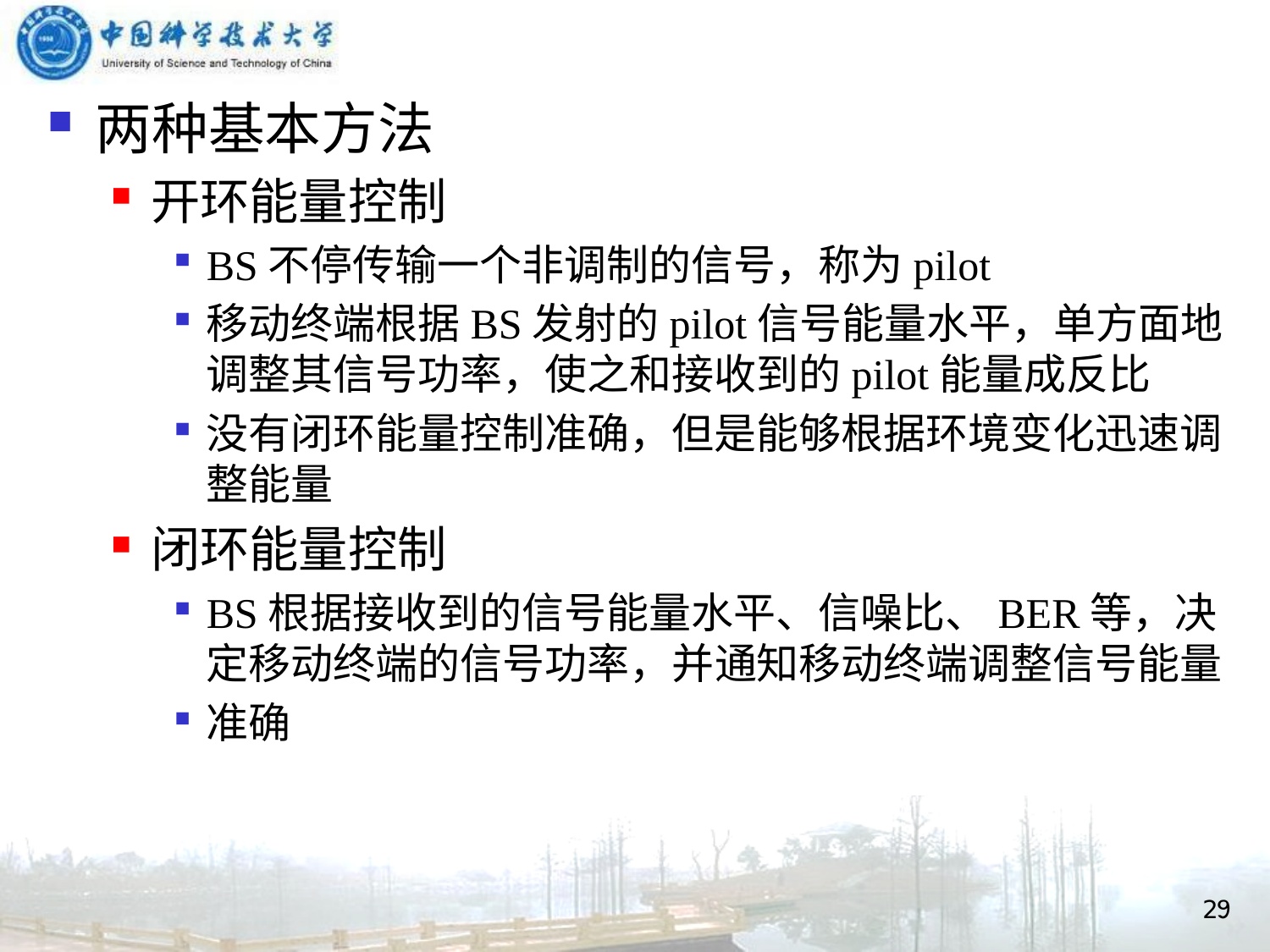

两种基本方法
开环能量控制
BS不停传输一个非调制的信号，称为pilot
移动终端根据BS发射的pilot信号能量水平，单方面地调整其信号功率，使之和接收到的pilot能量成反比
没有闭环能量控制准确，但是能够根据环境变化迅速调整能量
闭环能量控制
BS根据接收到的信号能量水平、信噪比、BER等，决定移动终端的信号功率，并通知移动终端调整信号能量
准确
29